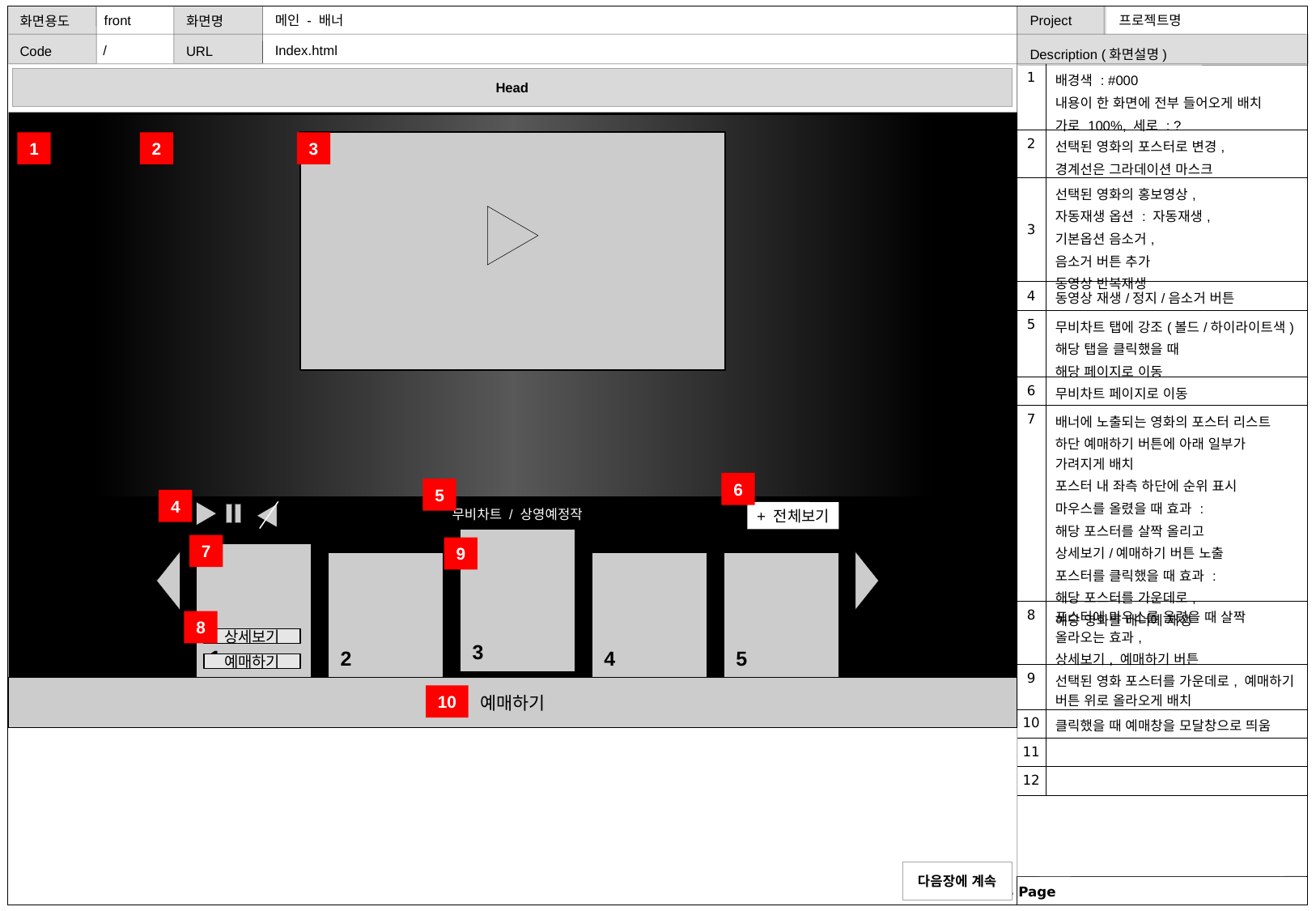

메인 - 배너
front
/
Index.html
| 1 | 배경색 : #000 내용이 한 화면에 전부 들어오게 배치 가로 100%, 세로 : ? |
| --- | --- |
| 2 | 선택된 영화의 포스터로 변경, 경계선은 그라데이션 마스크 |
| 3 | 선택된 영화의 홍보영상, 자동재생 옵션 : 자동재생, 기본옵션 음소거, 음소거 버튼 추가 동영상 반복재생 |
| 4 | 동영상 재생/정지/음소거 버튼 |
| 5 | 무비차트 탭에 강조(볼드/하이라이트색) 해당 탭을 클릭했을 때 해당 페이지로 이동 |
| 6 | 무비차트 페이지로 이동 |
| 7 | 배너에 노출되는 영화의 포스터 리스트 하단 예매하기 버튼에 아래 일부가 가려지게 배치 포스터 내 좌측 하단에 순위 표시 마우스를 올렸을 때 효과 : 해당 포스터를 살짝 올리고 상세보기/예매하기 버튼 노출 포스터를 클릭했을 때 효과 : 해당 포스터를 가운데로, 해당 영화를 배너에 재생 |
| 8 | 포스터에 마우스를 올렸을 때 살짝 올라오는 효과, 상세보기, 예매하기 버튼 |
| 9 | 선택된 영화 포스터를 가운데로, 예매하기 버튼 위로 올라오게 배치 |
| 10 | 클릭했을 때 예매창을 모달창으로 띄움 |
| 11 |  |
| 12 |  |

1
2
3

6
5
4
무비차트 / 상영예정작

+ 전체보기

7
9

8
상세보기
3
1
2
5
4
예매하기
예매하기
10